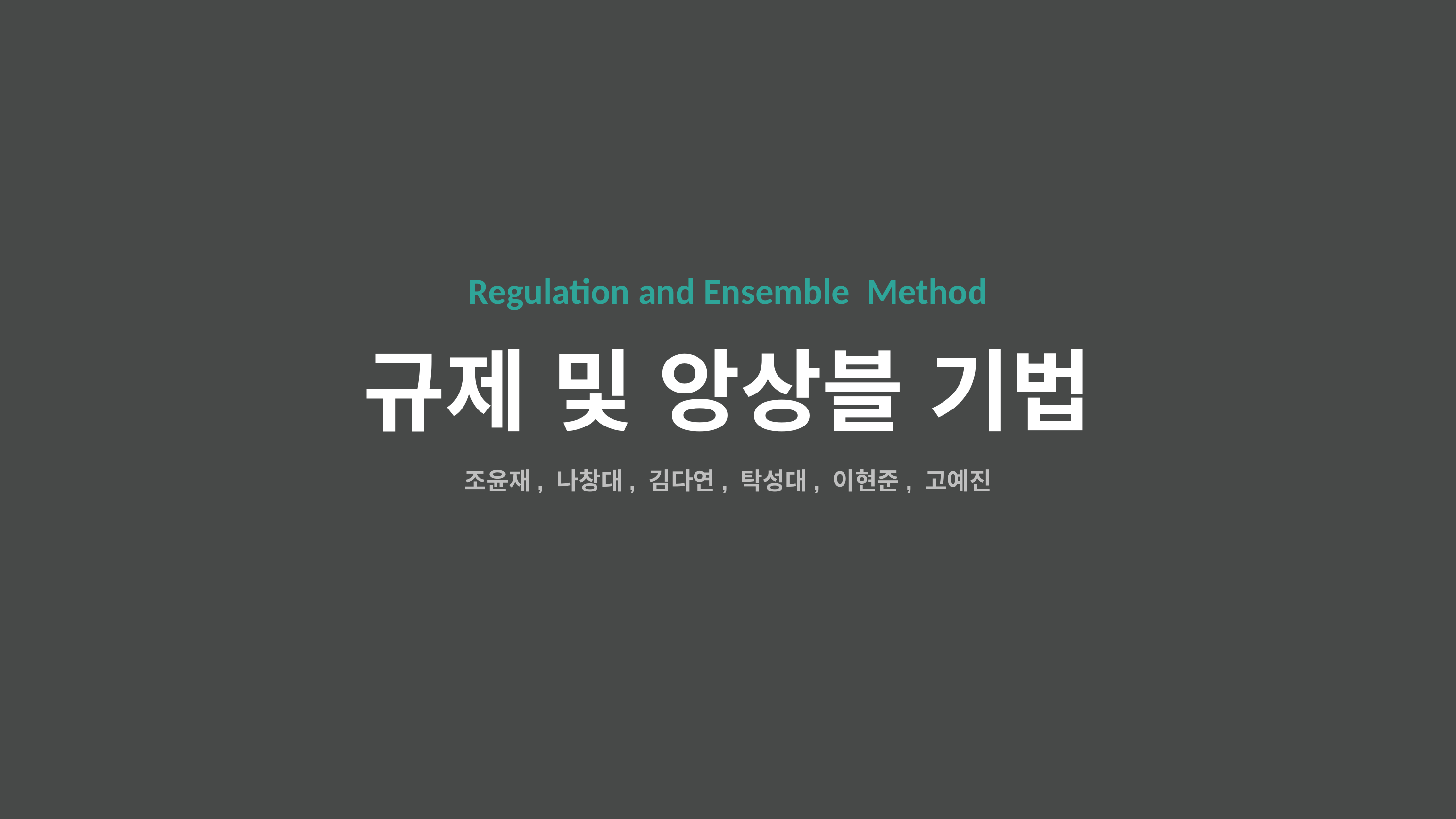

Regulation and Ensemble  Method
규제 및 앙상블 기법
조윤재, 나창대, 김다연, 탁성대, 이현준, 고예진